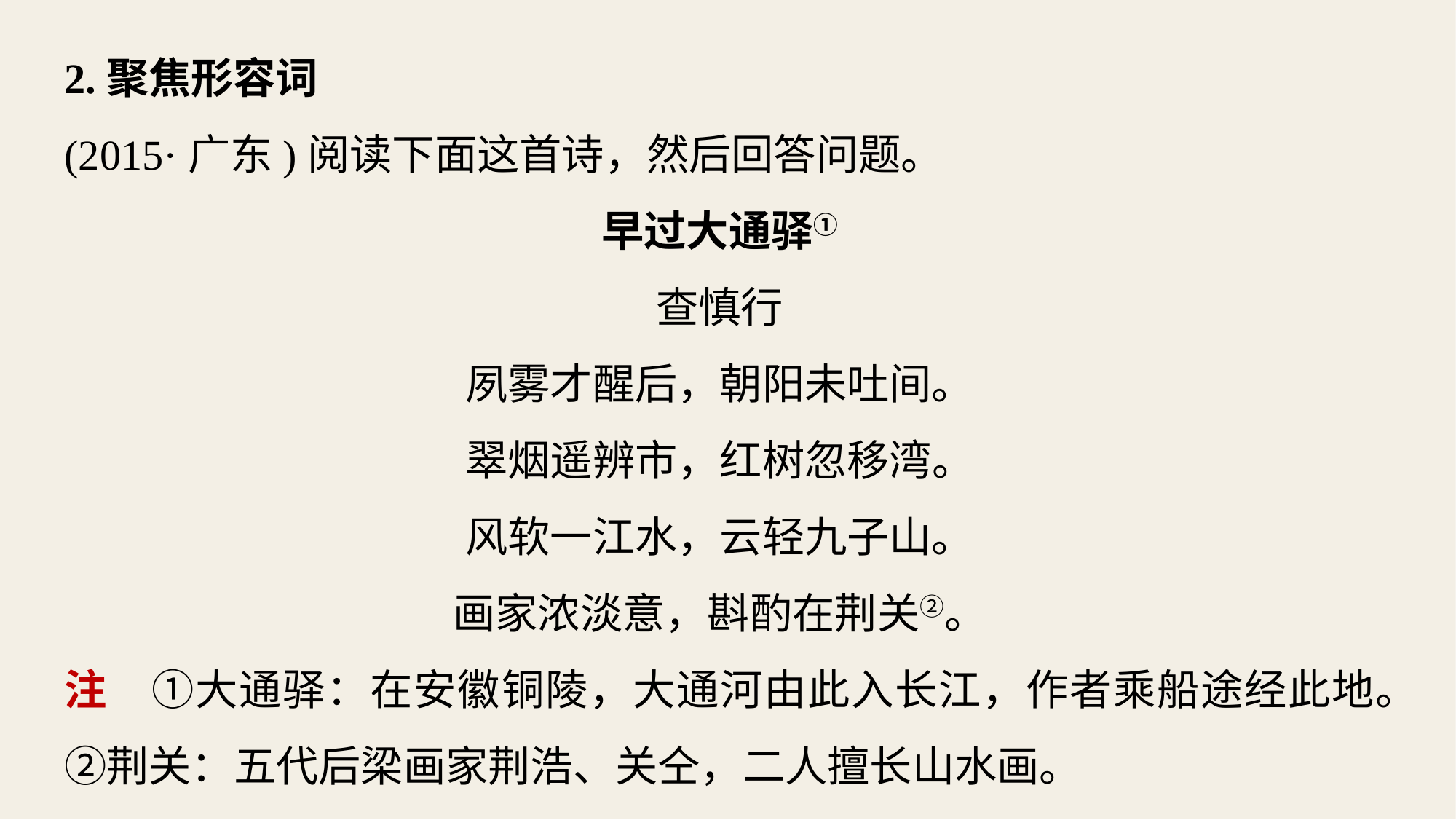

2.聚焦形容词
(2015·广东)阅读下面这首诗，然后回答问题。
早过大通驿①
查慎行
夙雾才醒后，朝阳未吐间。
翠烟遥辨市，红树忽移湾。
风软一江水，云轻九子山。
画家浓淡意，斟酌在荆关②。
注　①大通驿：在安徽铜陵，大通河由此入长江，作者乘船途经此地。②荆关：五代后梁画家荆浩、关仝，二人擅长山水画。